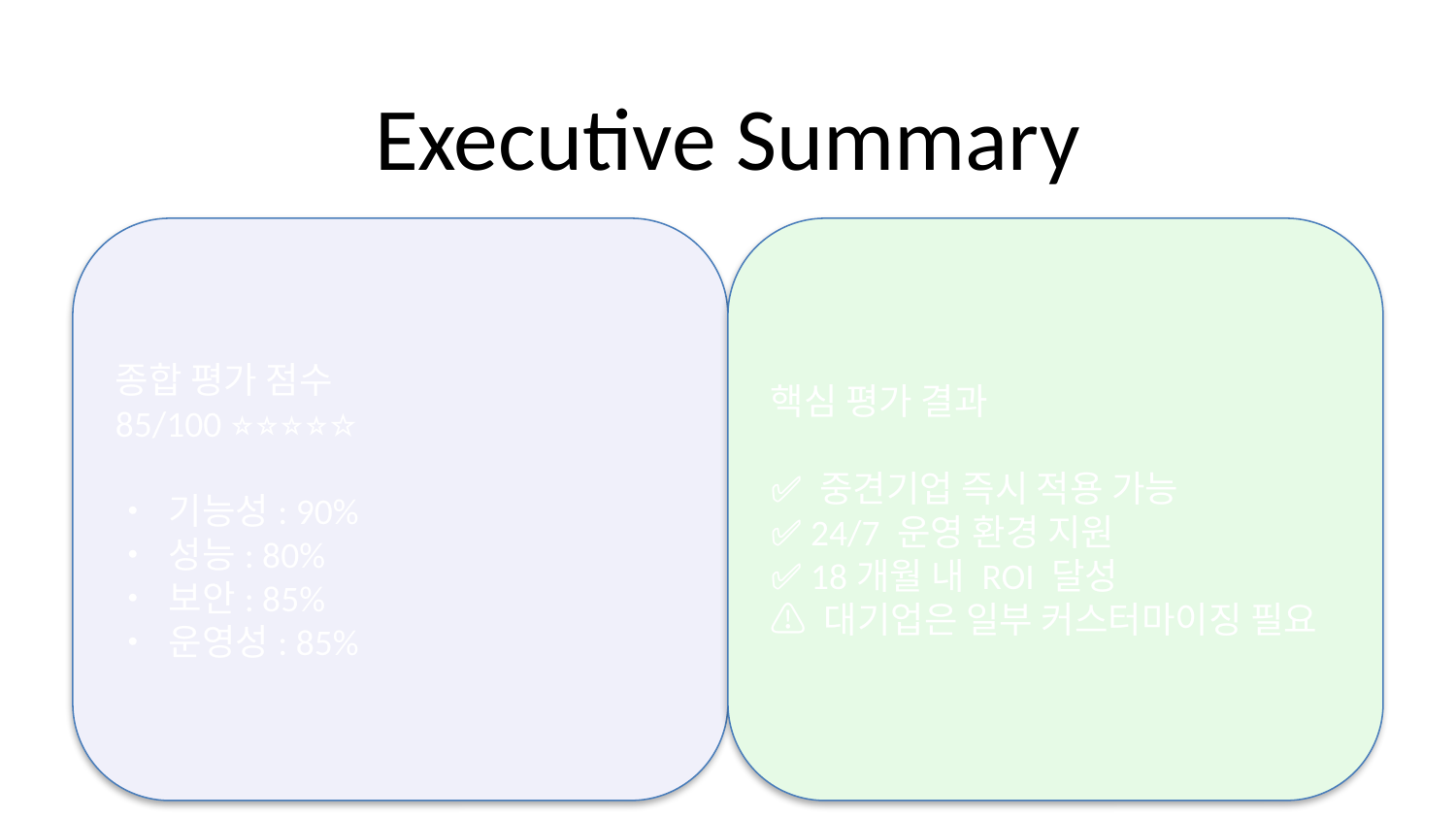

# Executive Summary
종합 평가 점수
85/100 ⭐⭐⭐⭐☆

• 기능성: 90%
• 성능: 80%
• 보안: 85%
• 운영성: 85%
핵심 평가 결과

✅ 중견기업 즉시 적용 가능
✅ 24/7 운영 환경 지원
✅ 18개월 내 ROI 달성
⚠️ 대기업은 일부 커스터마이징 필요